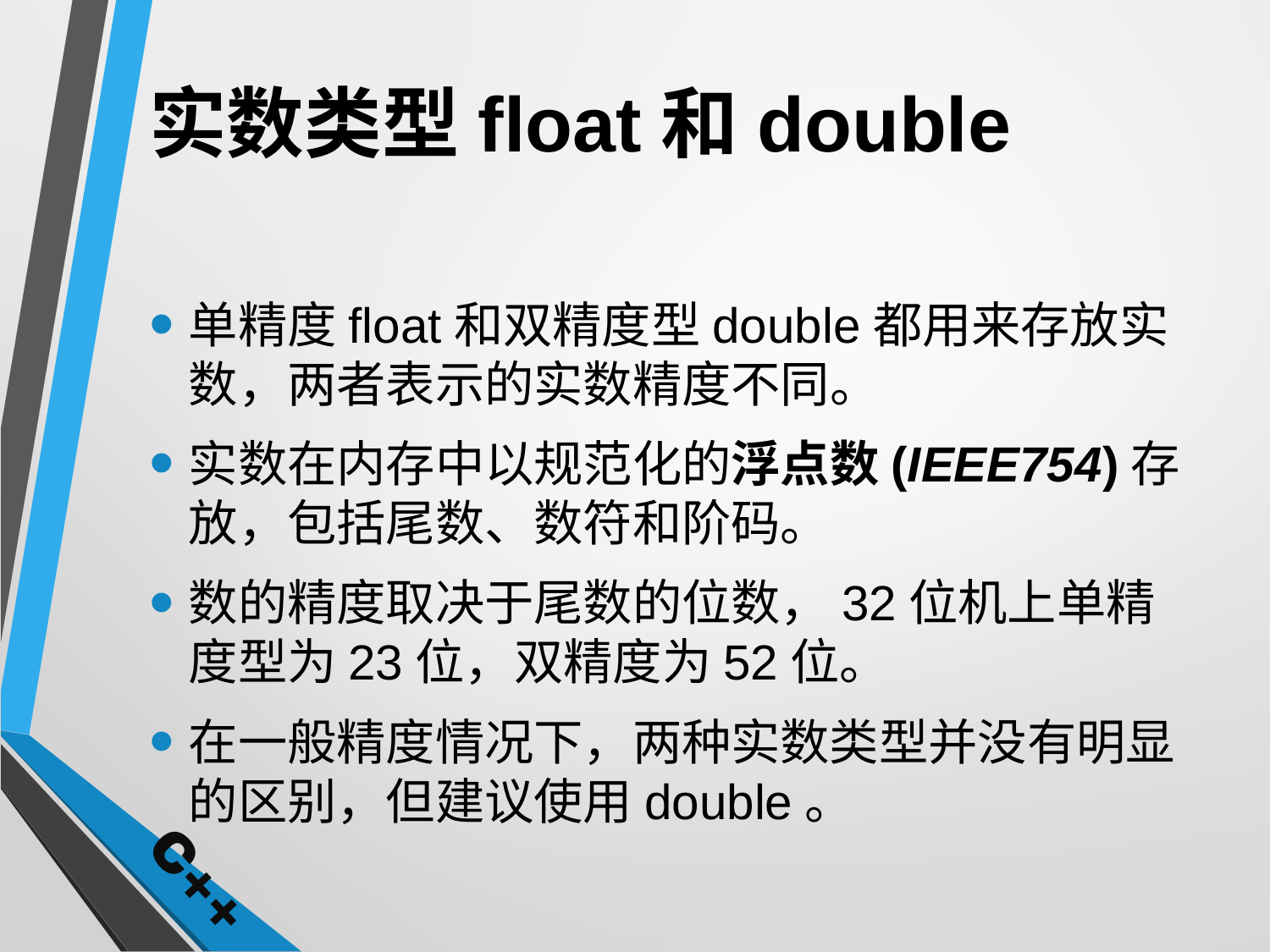

# 实数类型float和double
单精度float和双精度型double都用来存放实数，两者表示的实数精度不同。
实数在内存中以规范化的浮点数(IEEE754)存放，包括尾数、数符和阶码。
数的精度取决于尾数的位数，32位机上单精度型为23位，双精度为52位。
在一般精度情况下，两种实数类型并没有明显的区别，但建议使用double。